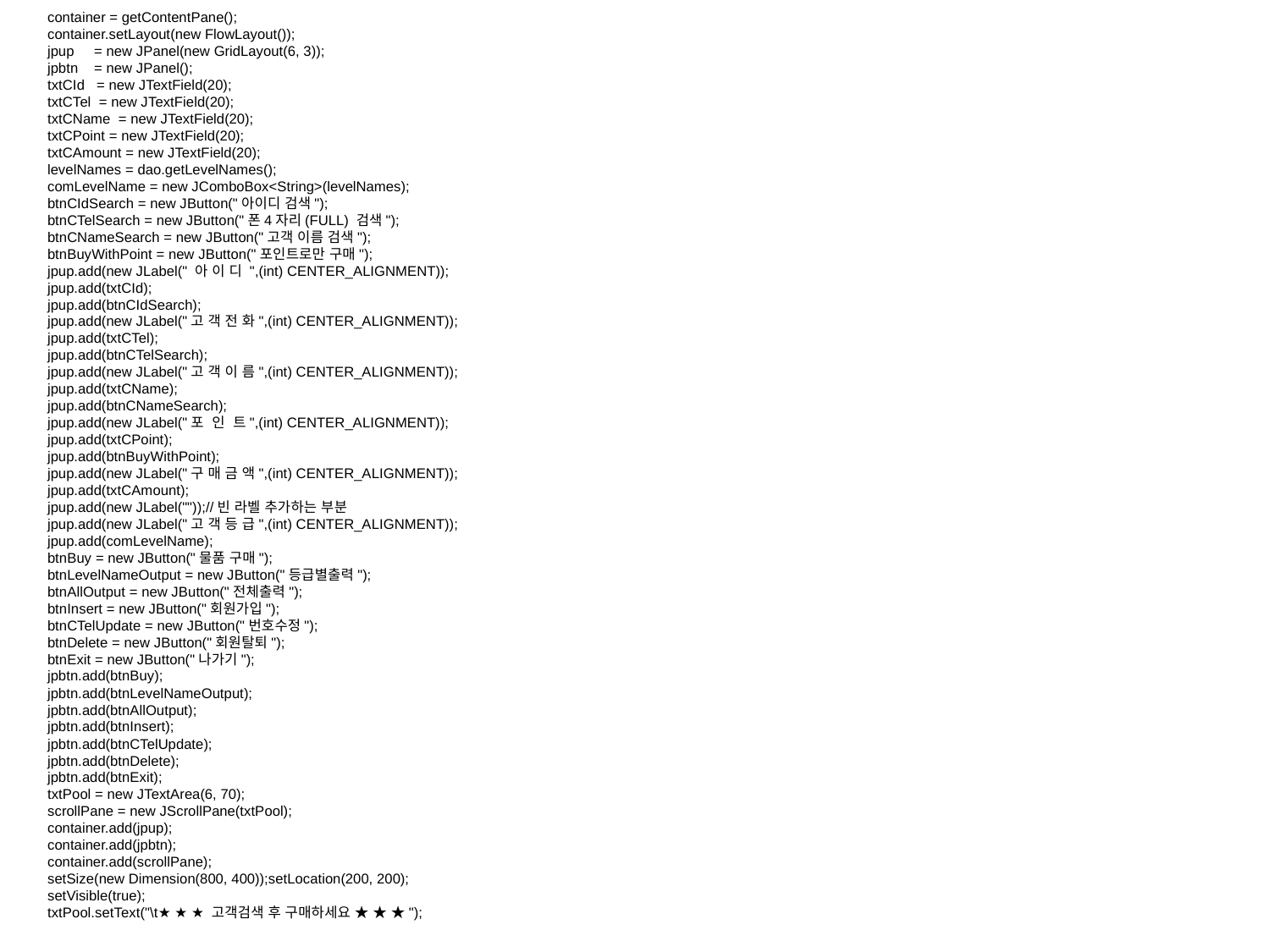

container = getContentPane();
container.setLayout(new FlowLayout());
jpup     = new JPanel(new GridLayout(6, 3));
jpbtn    = new JPanel();
txtCId   = new JTextField(20);
txtCTel  = new JTextField(20);
txtCName  = new JTextField(20);
txtCPoint = new JTextField(20);
txtCAmount = new JTextField(20);
levelNames = dao.getLevelNames();
comLevelName = new JComboBox<String>(levelNames);
btnCIdSearch = new JButton("아이디 검색");
btnCTelSearch = new JButton("폰4자리(FULL) 검색");
btnCNameSearch = new JButton("고객 이름 검색");
btnBuyWithPoint = new JButton("포인트로만 구매");
jpup.add(new JLabel(" 아 이 디 ",(int) CENTER_ALIGNMENT));
jpup.add(txtCId);
jpup.add(btnCIdSearch);
jpup.add(new JLabel("고 객 전 화",(int) CENTER_ALIGNMENT));
jpup.add(txtCTel);
jpup.add(btnCTelSearch);
jpup.add(new JLabel("고 객 이 름",(int) CENTER_ALIGNMENT));
jpup.add(txtCName);
jpup.add(btnCNameSearch);
jpup.add(new JLabel("포  인  트",(int) CENTER_ALIGNMENT));
jpup.add(txtCPoint);
jpup.add(btnBuyWithPoint);
jpup.add(new JLabel("구 매 금 액",(int) CENTER_ALIGNMENT));
jpup.add(txtCAmount);
jpup.add(new JLabel(""));//빈 라벨 추가하는 부분
jpup.add(new JLabel("고 객 등 급",(int) CENTER_ALIGNMENT));
jpup.add(comLevelName);
btnBuy = new JButton("물품 구매");
btnLevelNameOutput = new JButton("등급별출력");
btnAllOutput = new JButton("전체출력");
btnInsert = new JButton("회원가입");
btnCTelUpdate = new JButton("번호수정");
btnDelete = new JButton("회원탈퇴");
btnExit = new JButton("나가기");
jpbtn.add(btnBuy);
jpbtn.add(btnLevelNameOutput);
jpbtn.add(btnAllOutput);
jpbtn.add(btnInsert);
jpbtn.add(btnCTelUpdate);
jpbtn.add(btnDelete);
jpbtn.add(btnExit);
txtPool = new JTextArea(6, 70);
scrollPane = new JScrollPane(txtPool);
container.add(jpup);
container.add(jpbtn);
container.add(scrollPane);
setSize(new Dimension(800, 400));setLocation(200, 200);
setVisible(true);
txtPool.setText("\t★ ★ ★ 고객검색 후 구매하세요 ★ ★ ★");